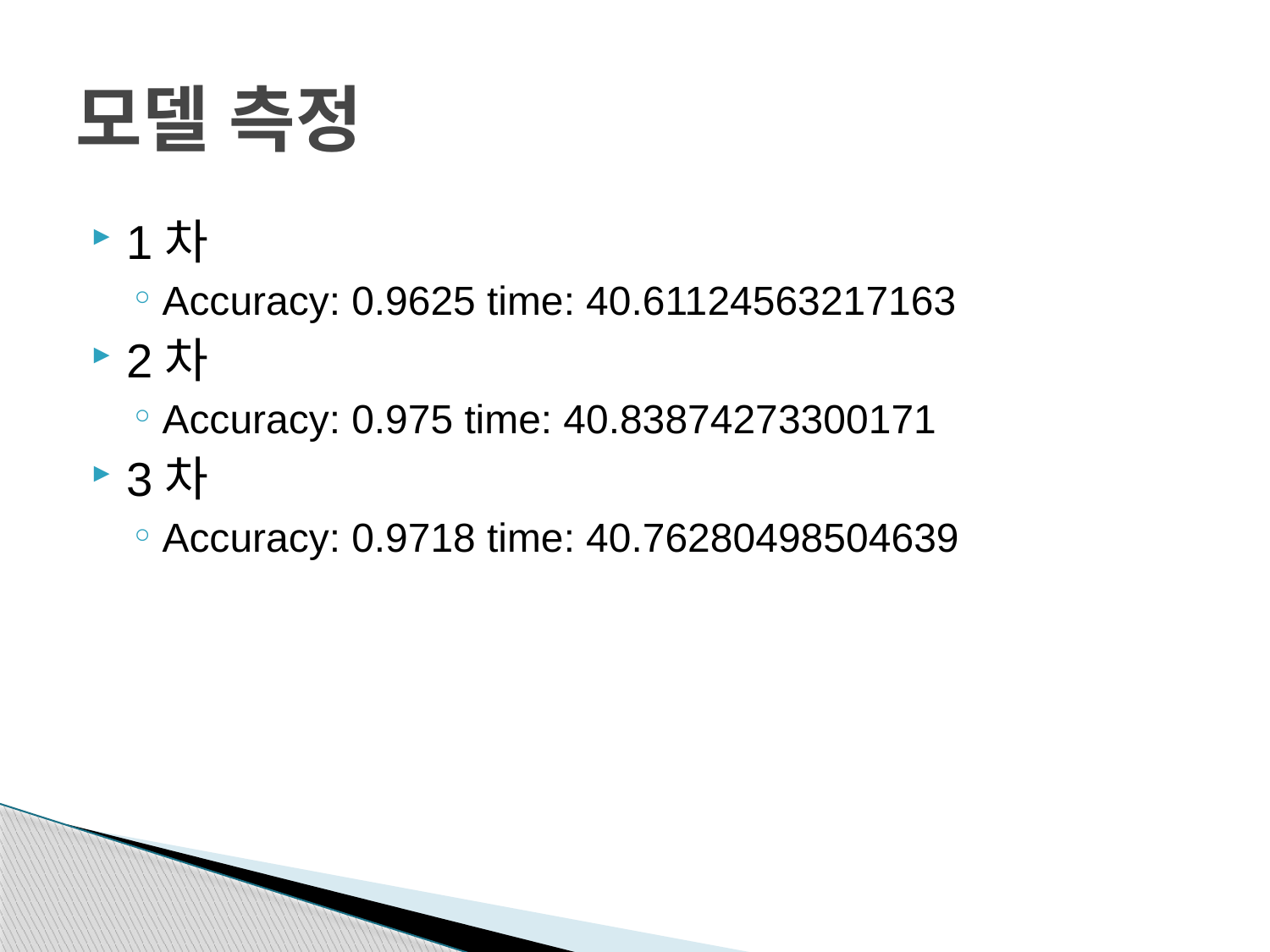

# 모델 측정
1차
Accuracy: 0.9625 time: 40.61124563217163
2차
Accuracy: 0.975 time: 40.83874273300171
3차
Accuracy: 0.9718 time: 40.76280498504639